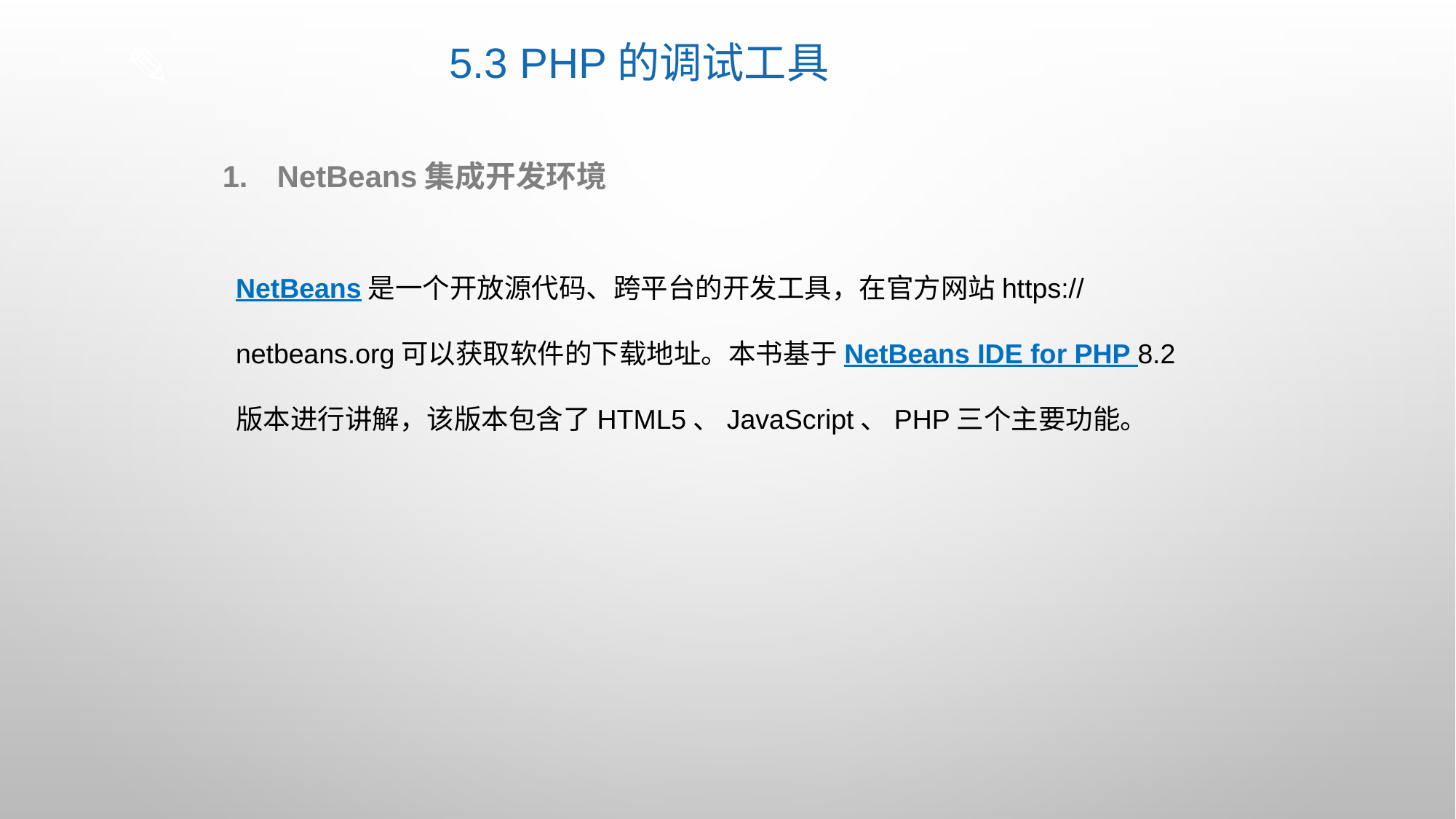

# 5.3 PHP的调试工具
NetBeans集成开发环境
NetBeans是一个开放源代码、跨平台的开发工具，在官方网站https://netbeans.org可以获取软件的下载地址。本书基于NetBeans IDE for PHP 8.2版本进行讲解，该版本包含了HTML5、JavaScript、PHP三个主要功能。